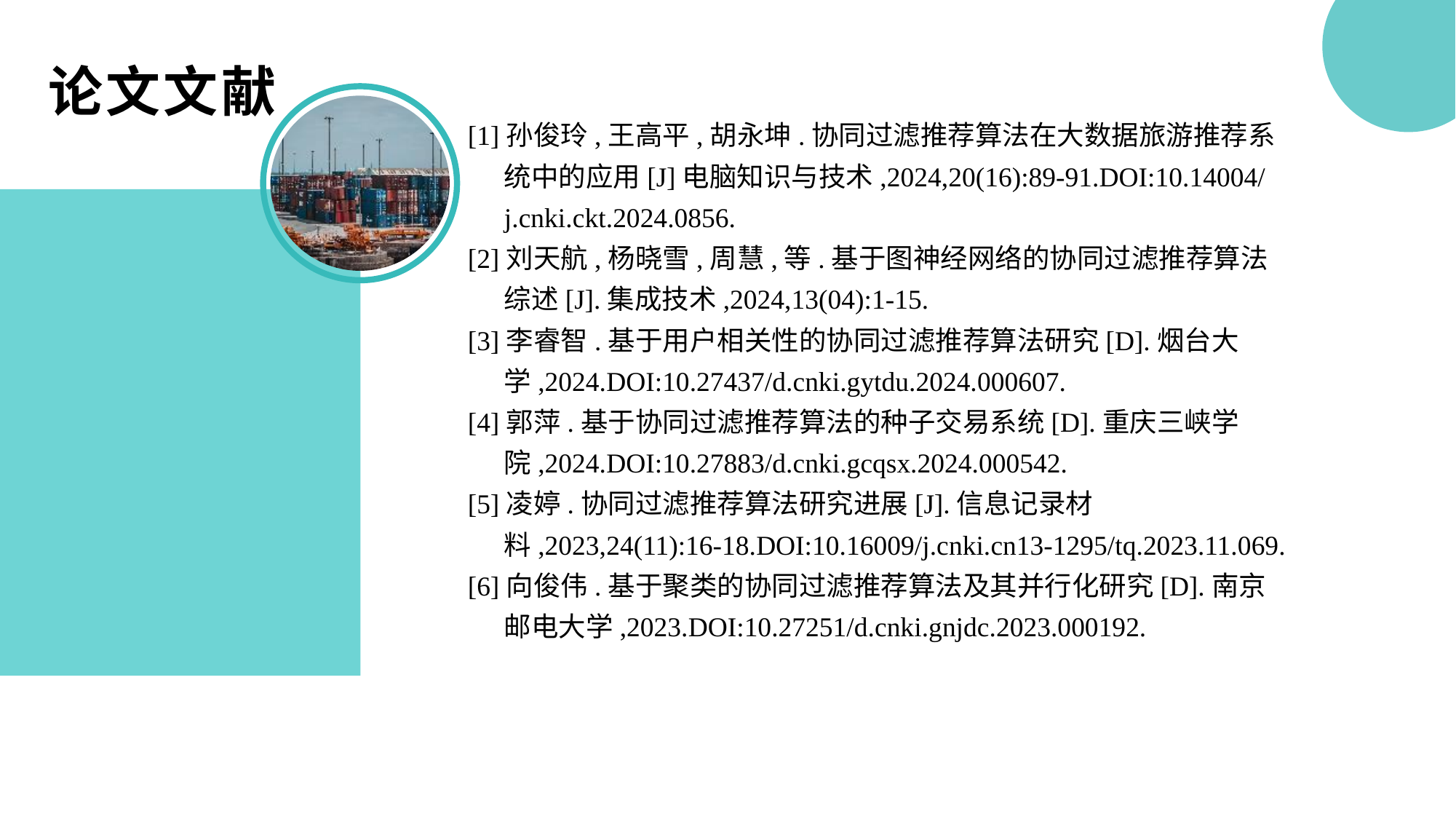

# 论文文献
[1]孙俊玲,王高平,胡永坤.协同过滤推荐算法在大数据旅游推荐系统中的应用[J]电脑知识与技术,2024,20(16):89-91.DOI:10.14004/j.cnki.ckt.2024.0856.
[2]刘天航,杨晓雪,周慧,等.基于图神经网络的协同过滤推荐算法综述[J].集成技术,2024,13(04):1-15.
[3]李睿智.基于用户相关性的协同过滤推荐算法研究[D].烟台大学,2024.DOI:10.27437/d.cnki.gytdu.2024.000607.
[4]郭萍.基于协同过滤推荐算法的种子交易系统[D].重庆三峡学院,2024.DOI:10.27883/d.cnki.gcqsx.2024.000542.
[5]凌婷.协同过滤推荐算法研究进展[J].信息记录材料,2023,24(11):16-18.DOI:10.16009/j.cnki.cn13-1295/tq.2023.11.069.
[6]向俊伟.基于聚类的协同过滤推荐算法及其并行化研究[D].南京邮电大学,2023.DOI:10.27251/d.cnki.gnjdc.2023.000192.